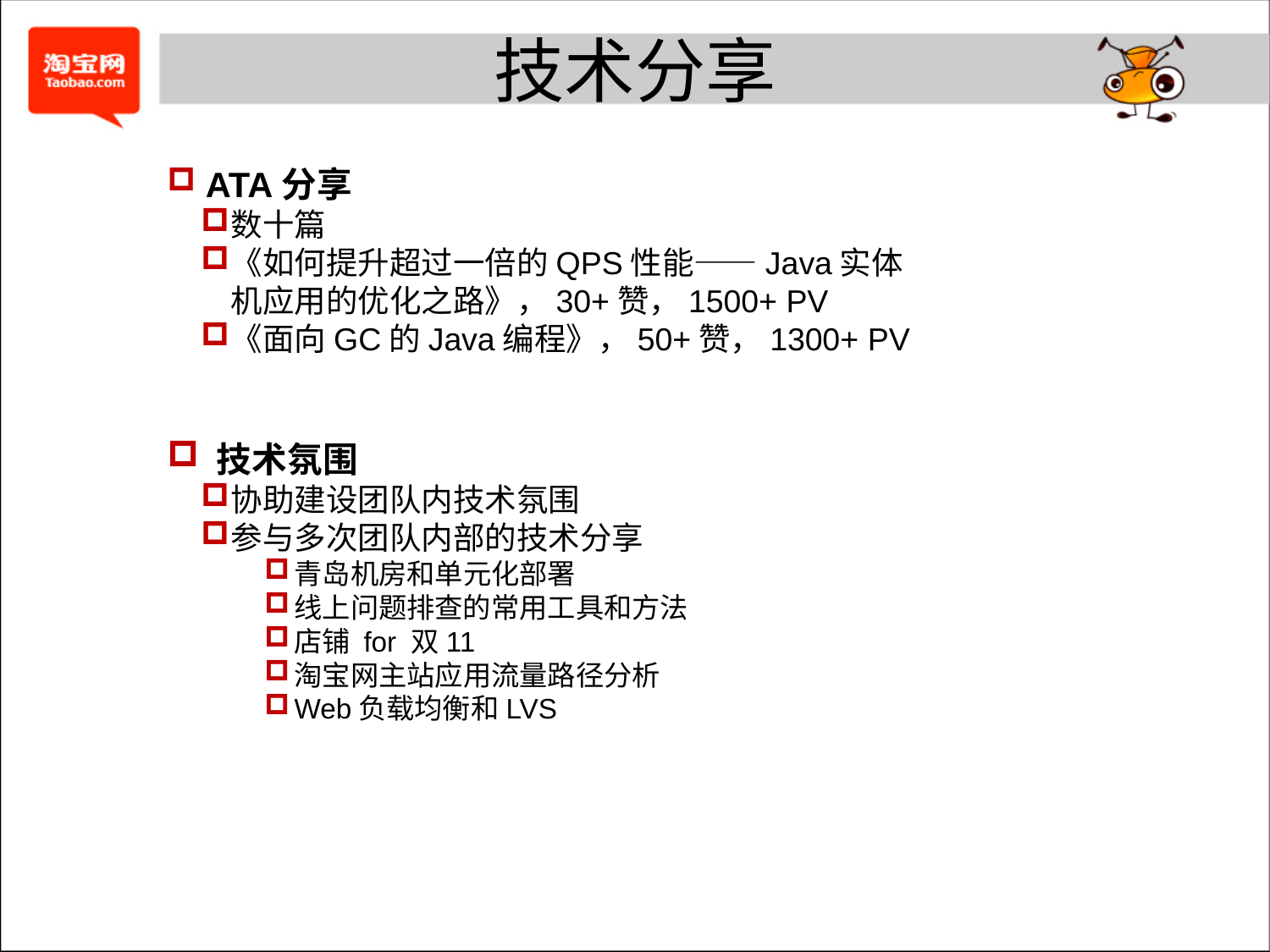

技术分享

 ATA分享
数十篇
《如何提升超过一倍的QPS性能——Java实体机应用的优化之路》，30+赞，1500+ PV
《面向GC的Java编程》，50+赞，1300+ PV

 技术氛围
协助建设团队内技术氛围
参与多次团队内部的技术分享
青岛机房和单元化部署
线上问题排查的常用工具和方法
店铺 for 双11
淘宝网主站应用流量路径分析
Web负载均衡和LVS